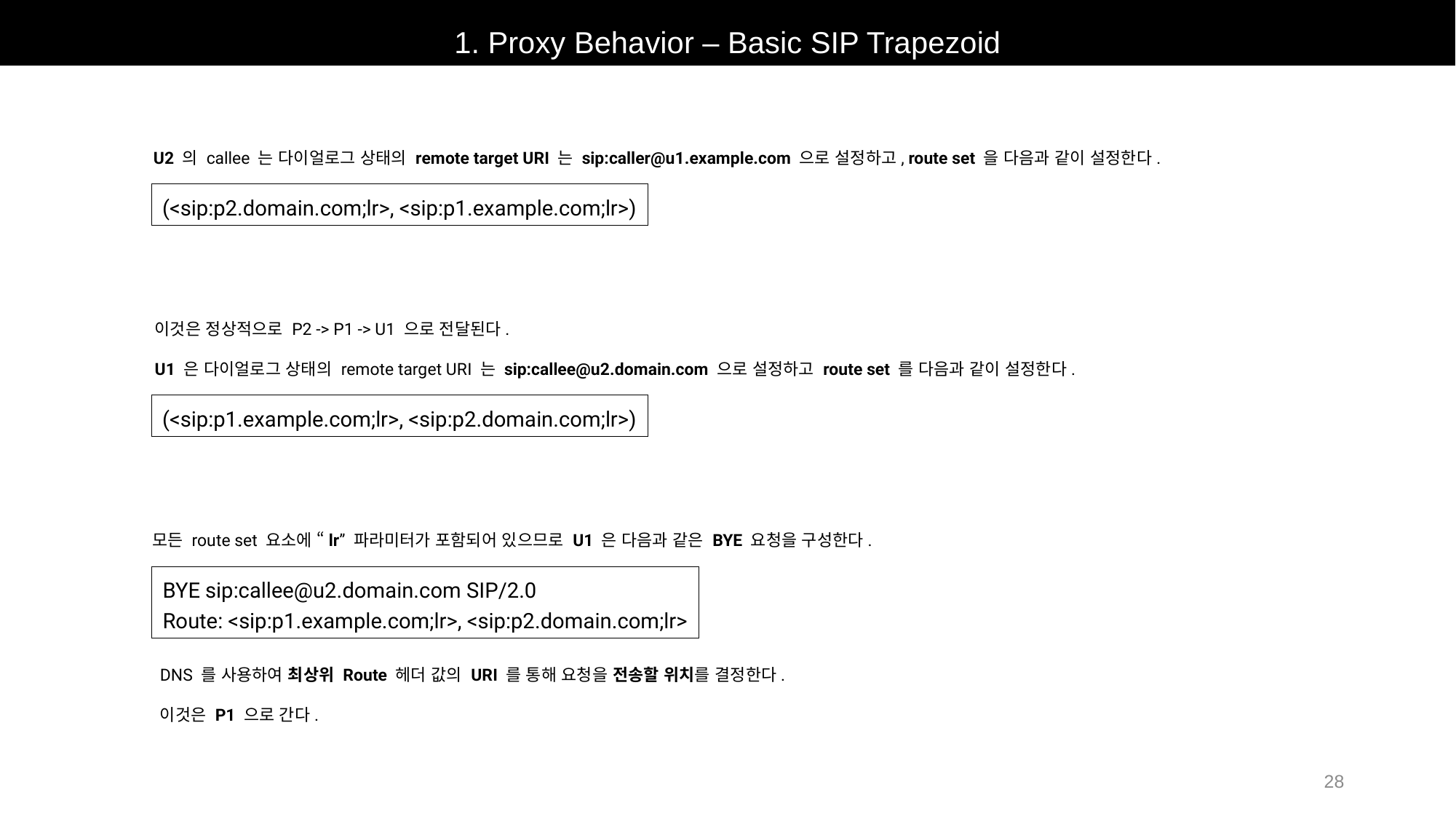

# 1. Proxy Behavior – Basic SIP Trapezoid
U2 의 callee 는 다이얼로그 상태의 remote target URI 는 sip:caller@u1.example.com 으로 설정하고, route set 을 다음과 같이 설정한다.
(<sip:p2.domain.com;lr>, <sip:p1.example.com;lr>)
이것은 정상적으로 P2 -> P1 -> U1 으로 전달된다.
U1 은 다이얼로그 상태의 remote target URI 는 sip:callee@u2.domain.com 으로 설정하고 route set 를 다음과 같이 설정한다.
(<sip:p1.example.com;lr>, <sip:p2.domain.com;lr>)
모든 route set 요소에 “lr” 파라미터가 포함되어 있으므로 U1 은 다음과 같은 BYE 요청을 구성한다.
BYE sip:callee@u2.domain.com SIP/2.0
Route: <sip:p1.example.com;lr>, <sip:p2.domain.com;lr>
DNS 를 사용하여 최상위 Route 헤더 값의 URI 를 통해 요청을 전송할 위치를 결정한다.
이것은 P1 으로 간다.
28